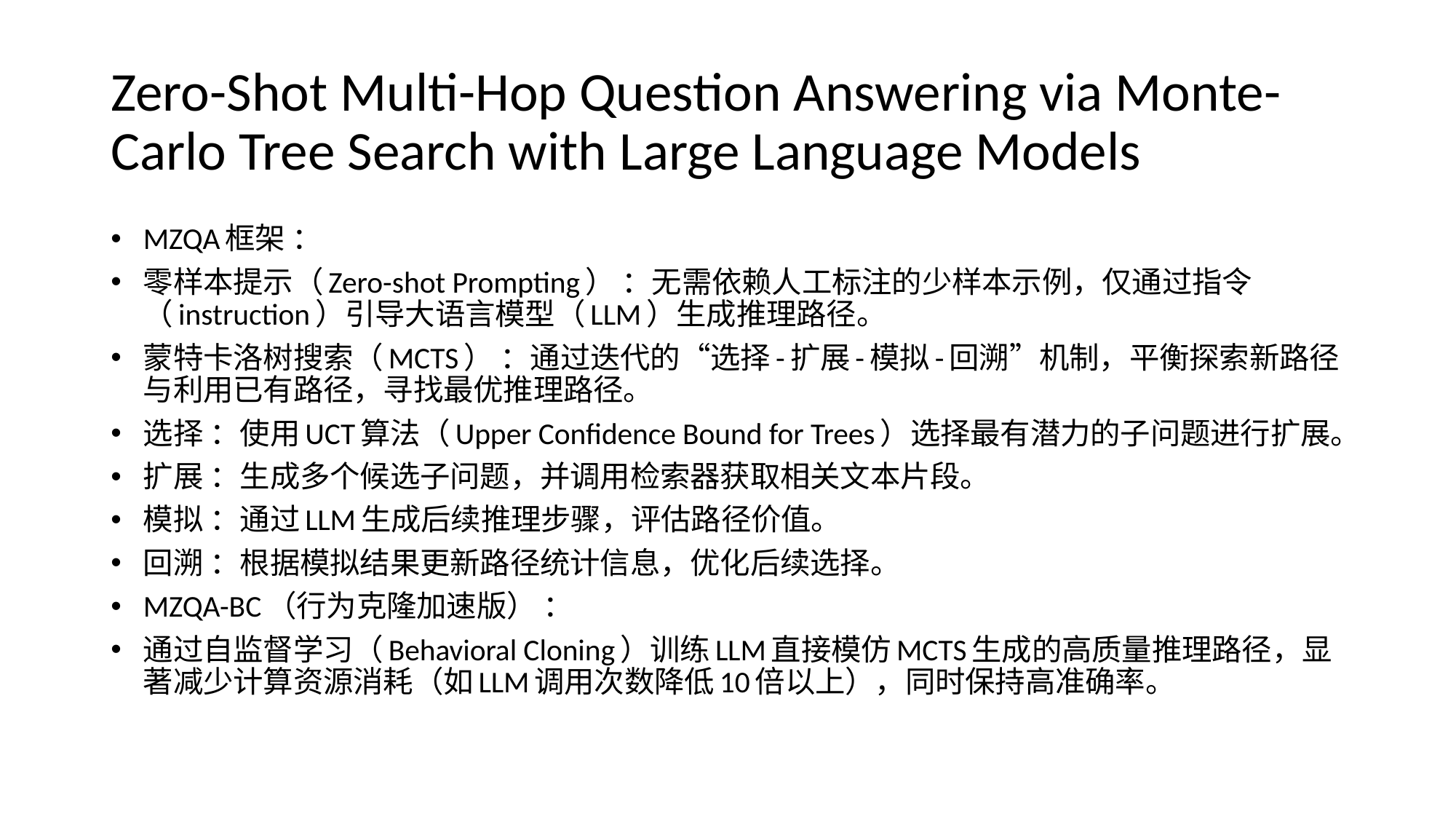

# Zero-Shot Multi-Hop Question Answering via Monte-Carlo Tree Search with Large Language Models
MZQA框架 ：
零样本提示（Zero-shot Prompting） ：无需依赖人工标注的少样本示例，仅通过指令（instruction）引导大语言模型（LLM）生成推理路径。
蒙特卡洛树搜索（MCTS） ：通过迭代的“选择-扩展-模拟-回溯”机制，平衡探索新路径与利用已有路径，寻找最优推理路径。
选择 ：使用UCT算法（Upper Confidence Bound for Trees）选择最有潜力的子问题进行扩展。
扩展 ：生成多个候选子问题，并调用检索器获取相关文本片段。
模拟 ：通过LLM生成后续推理步骤，评估路径价值。
回溯 ：根据模拟结果更新路径统计信息，优化后续选择。
MZQA-BC（行为克隆加速版） ：
通过自监督学习（Behavioral Cloning）训练LLM直接模仿MCTS生成的高质量推理路径，显著减少计算资源消耗（如LLM调用次数降低10倍以上），同时保持高准确率。